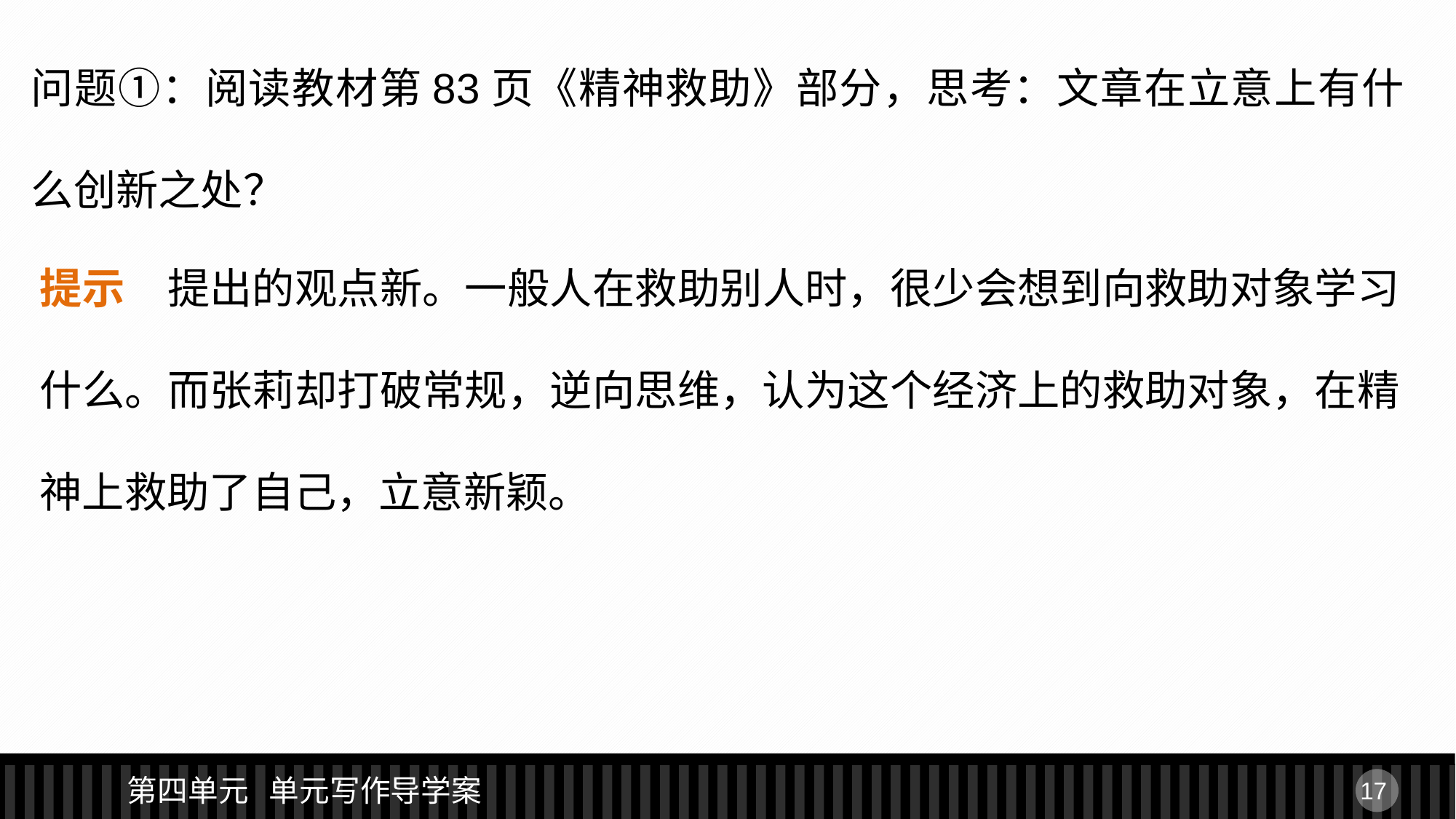

问题①：阅读教材第83页《精神救助》部分，思考：文章在立意上有什么创新之处？
提示　提出的观点新。一般人在救助别人时，很少会想到向救助对象学习什么。而张莉却打破常规，逆向思维，认为这个经济上的救助对象，在精神上救助了自己，立意新颖。